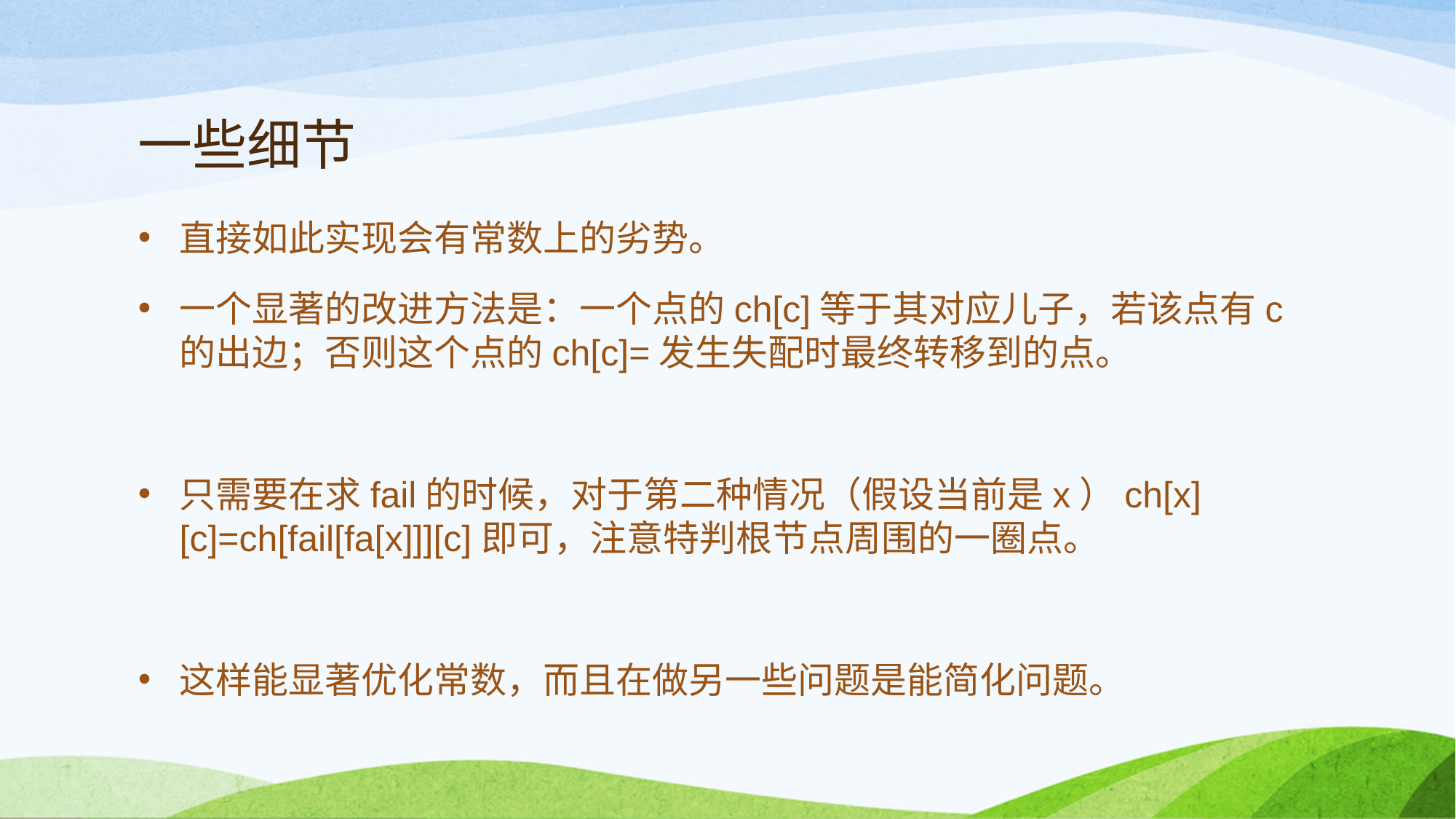

# 一些细节
直接如此实现会有常数上的劣势。
一个显著的改进方法是：一个点的ch[c]等于其对应儿子，若该点有c的出边；否则这个点的ch[c]=发生失配时最终转移到的点。

只需要在求fail的时候，对于第二种情况（假设当前是x）ch[x][c]=ch[fail[fa[x]]][c]即可，注意特判根节点周围的一圈点。

这样能显著优化常数，而且在做另一些问题是能简化问题。